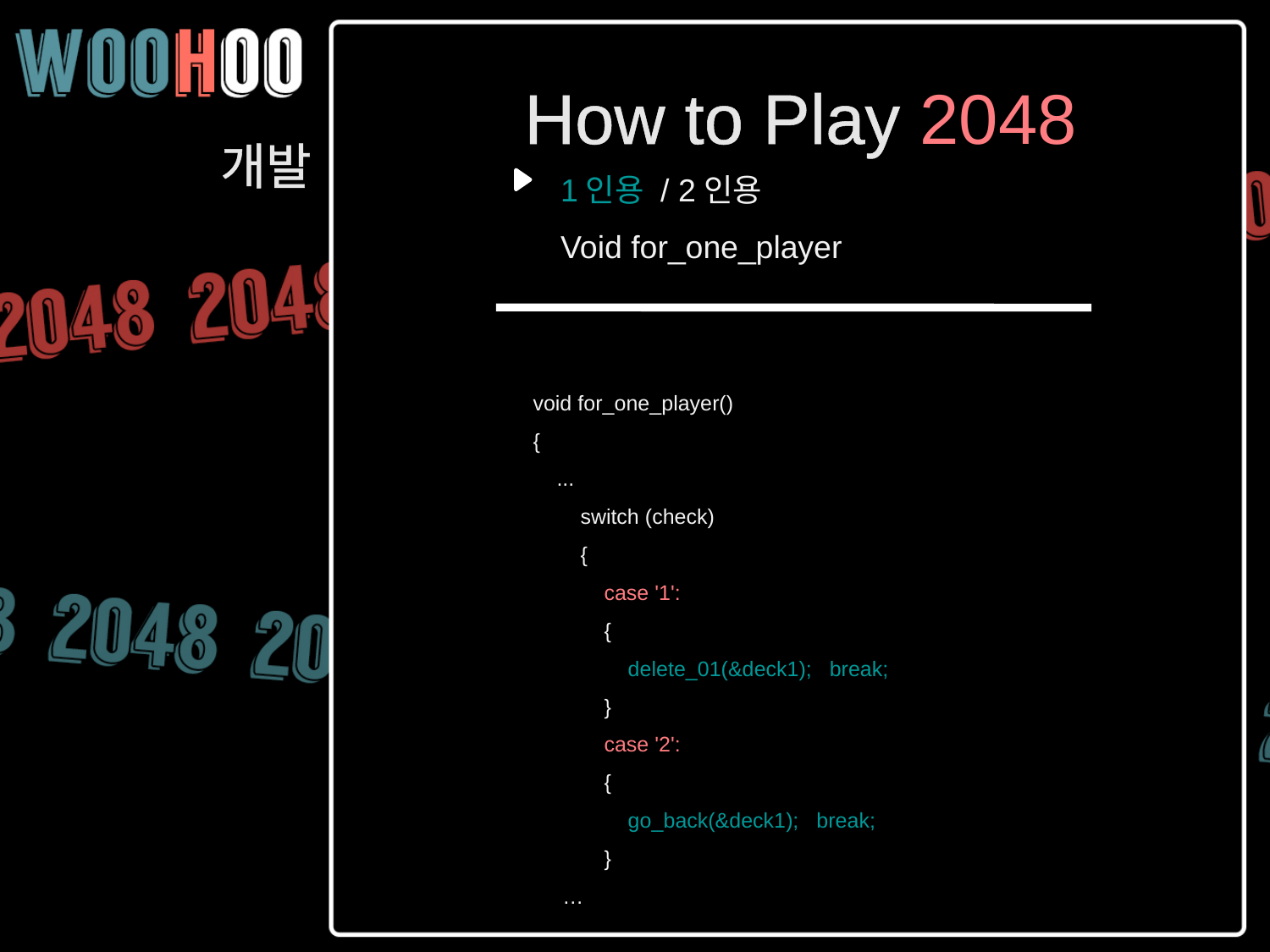

How to Play 2048
개발
1인용 / 2인용
Void for_one_player

void for_one_player()
{
    ...
        switch (check)
        {
            case '1':
            {
                delete_01(&deck1);   break;
            }
            case '2':
            {
                go_back(&deck1);   break;
            }
     …